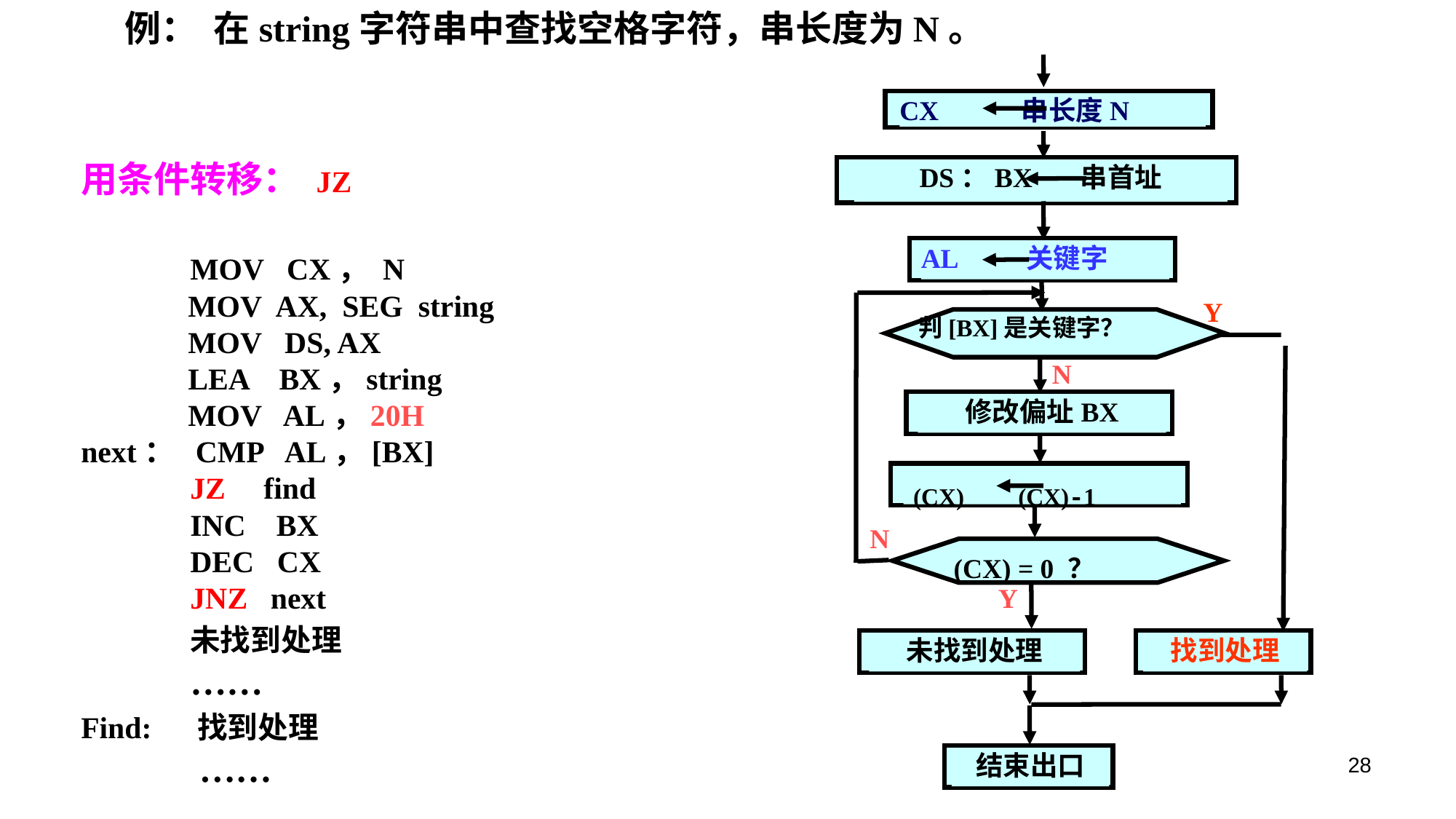

例：  在string字符串中查找空格字符，串长度为N。

CX           串长度N

DS：BX      串首址

AL         关键字

Y

判[BX]是关键字？

N

修改偏址BX

 (CX)         (CX)-1

N

  (CX) = 0 ？

Y

未找到处理

找到处理

结束出口

用条件转移： JZ

            MOV   CX， N
              MOV  AX,  SEG  string
              MOV   DS, AX
              LEA    BX，string
              MOV   AL，20H
next：  CMP   AL，[BX]
	JZ     find
	INC    BX
	DEC   CX
	JNZ   next
	未找到处理
	……
Find:     找到处理
	 ……
28